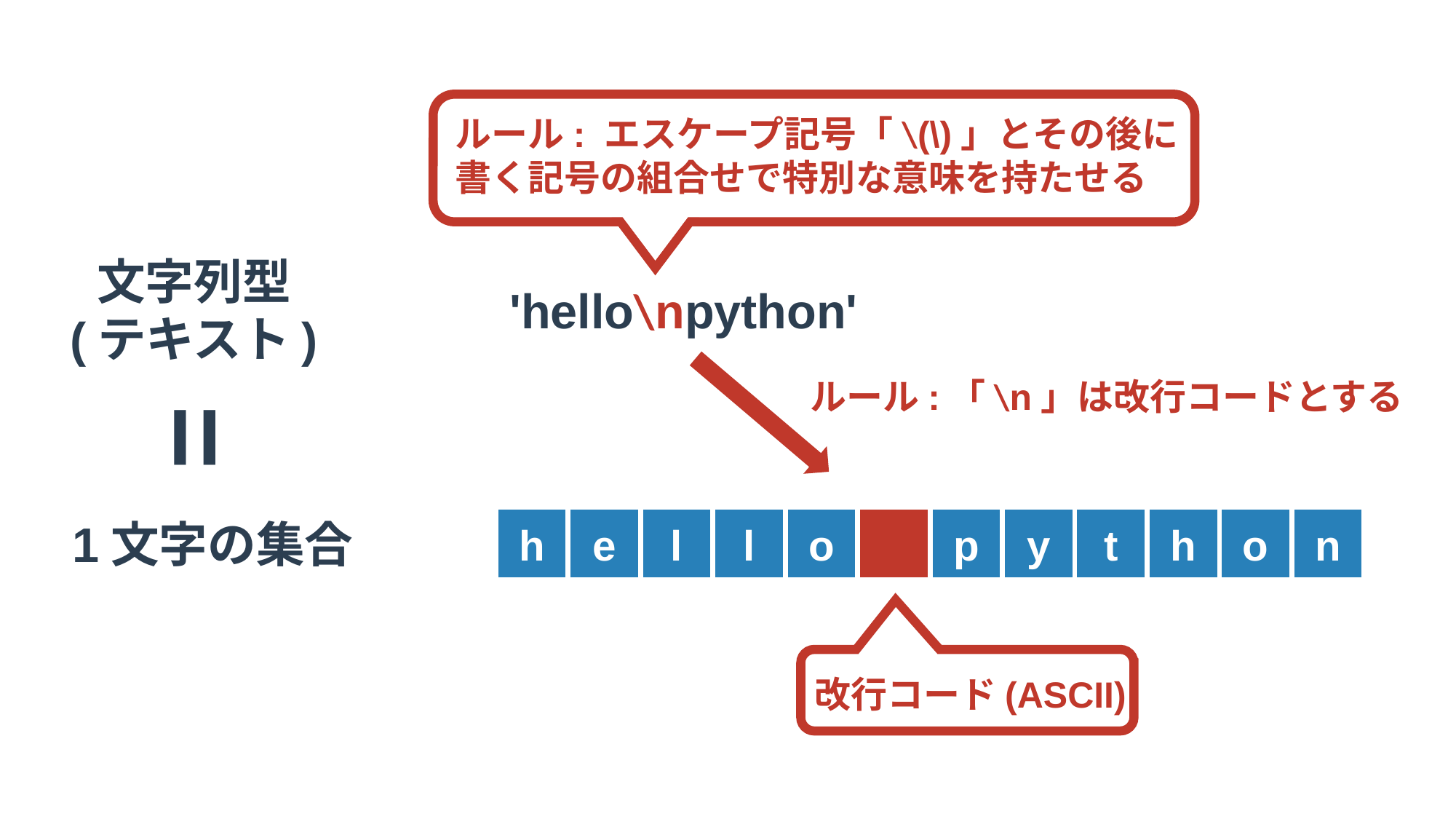

ルール: エスケープ記号「\(\)」とその後に
書く記号の組合せで特別な意味を持たせる

文字列型
(テキスト)
'hello\npython'

=
ルール:「\n」は改行コードとする
1文字の集合
h
e
l
l
o

p
y
t
h
o
n

改行コード(ASCII)